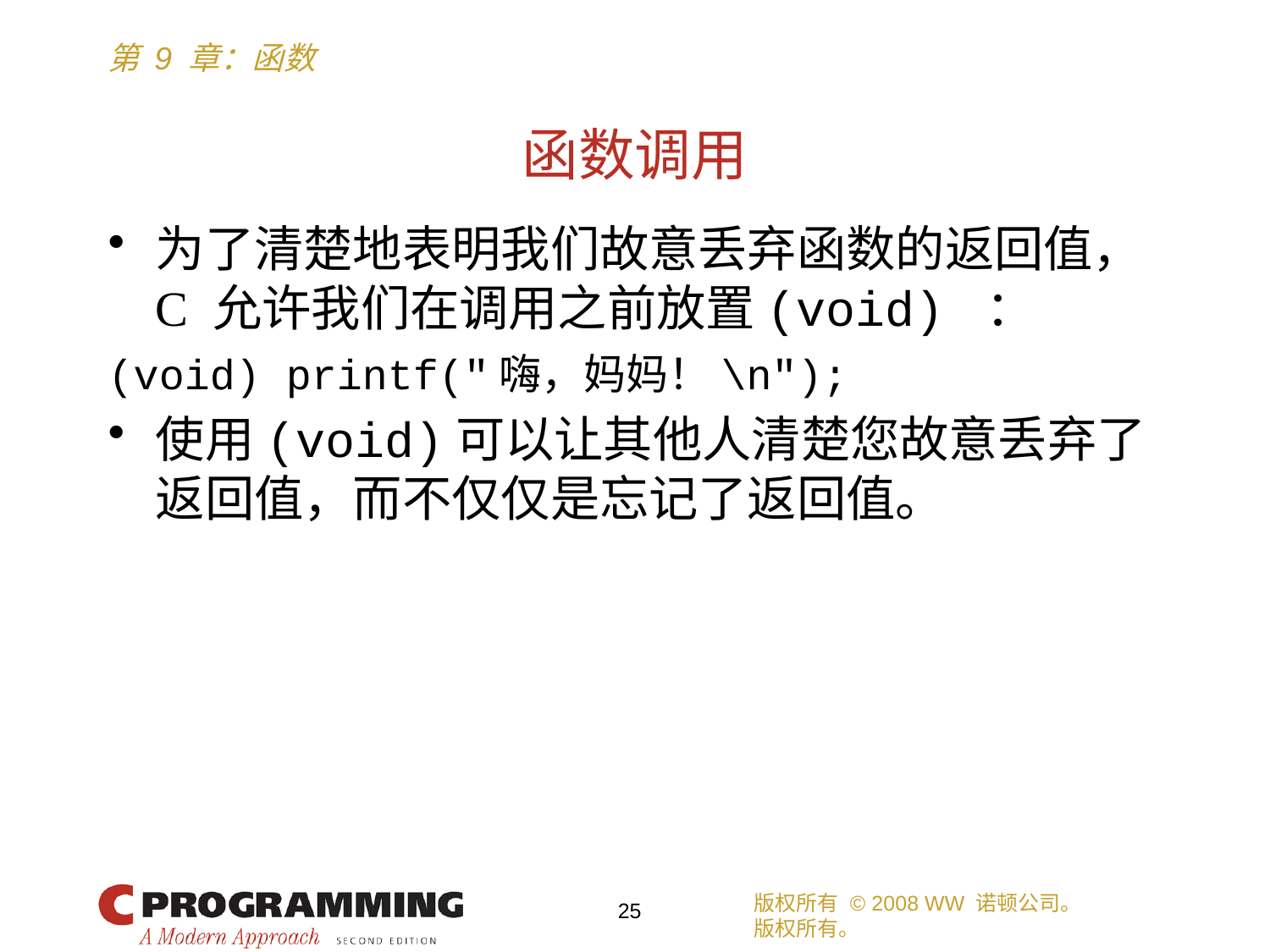

# 函数调用
为了清楚地表明我们故意丢弃函数的返回值，C 允许我们在调用之前放置(void) ：
(void) printf("嗨，妈妈！\n");
使用(void)可以让其他人清楚您故意丢弃了返回值，而不仅仅是忘记了返回值。
版权所有 © 2008 WW 诺顿公司。
版权所有。
25